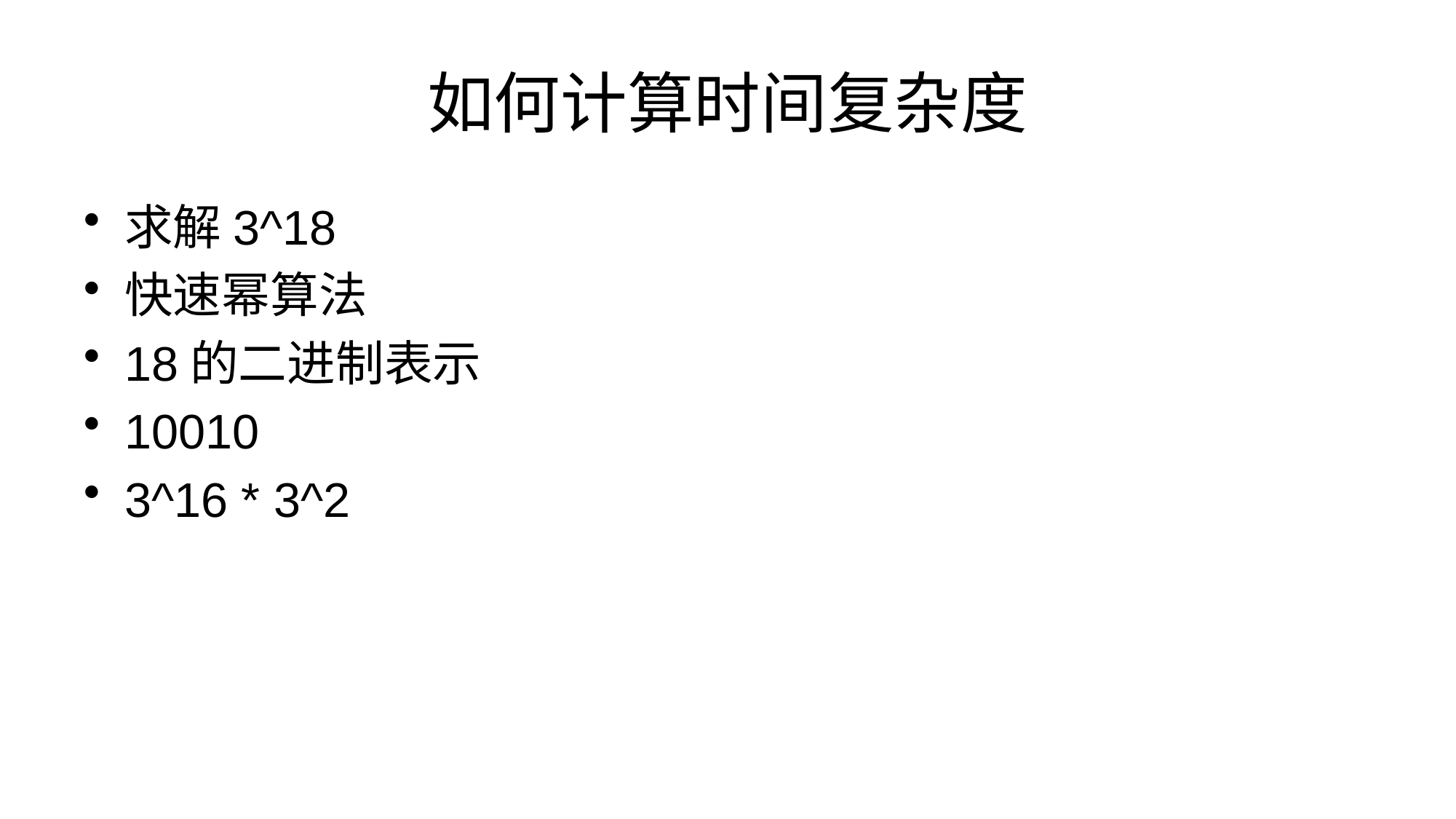

# 如何计算时间复杂度
求解3^18
快速幂算法
18的二进制表示
10010
3^16 * 3^2